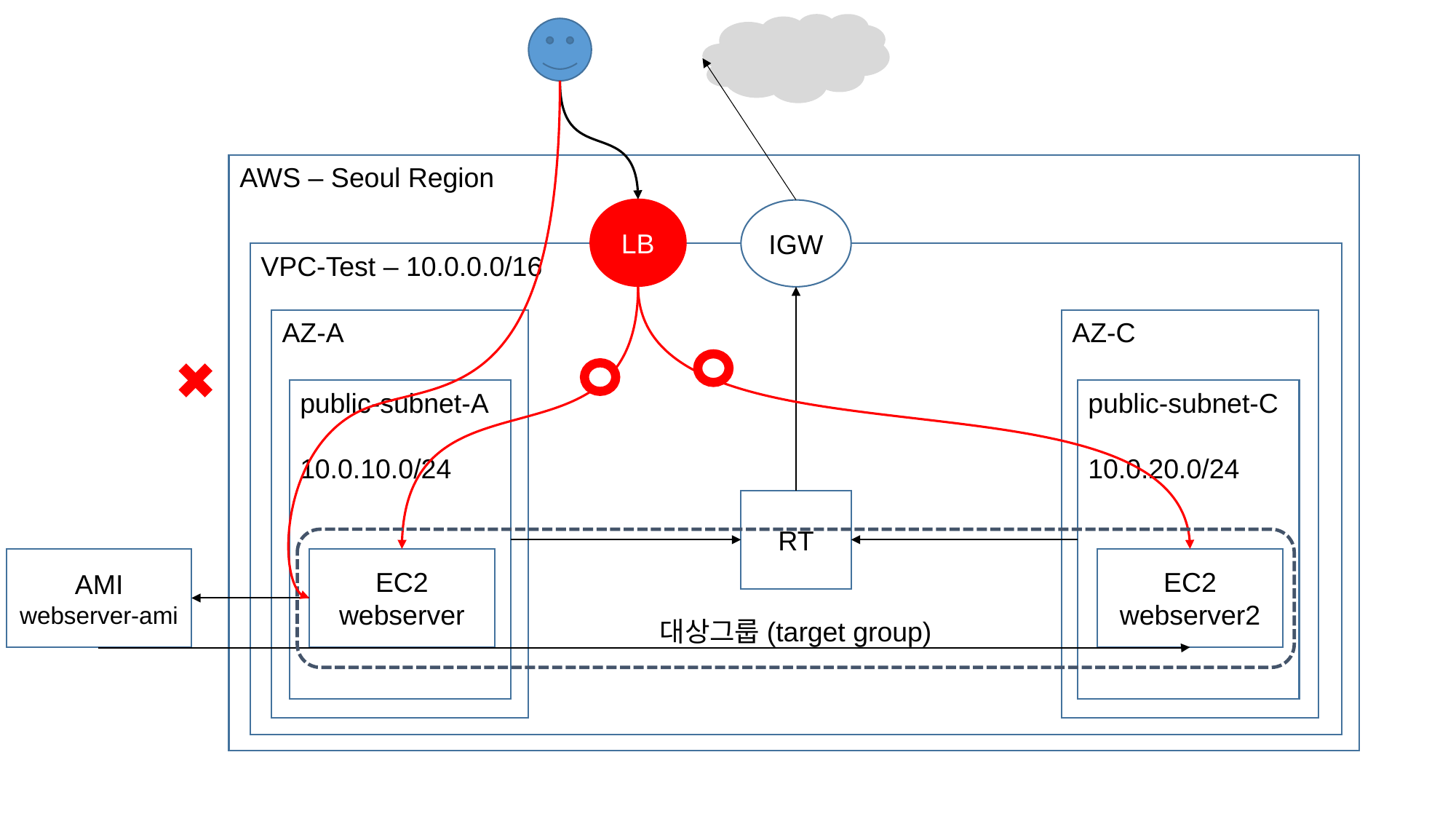

AWS – Seoul Region
LB
IGW
VPC-Test – 10.0.0.0/16
AZ-A
AZ-C

public-subnet-A

10.0.10.0/24
public-subnet-C

10.0.20.0/24
RT

대상그룹(target group)
AMI
webserver-ami
EC2
webserver
EC2
webserver2